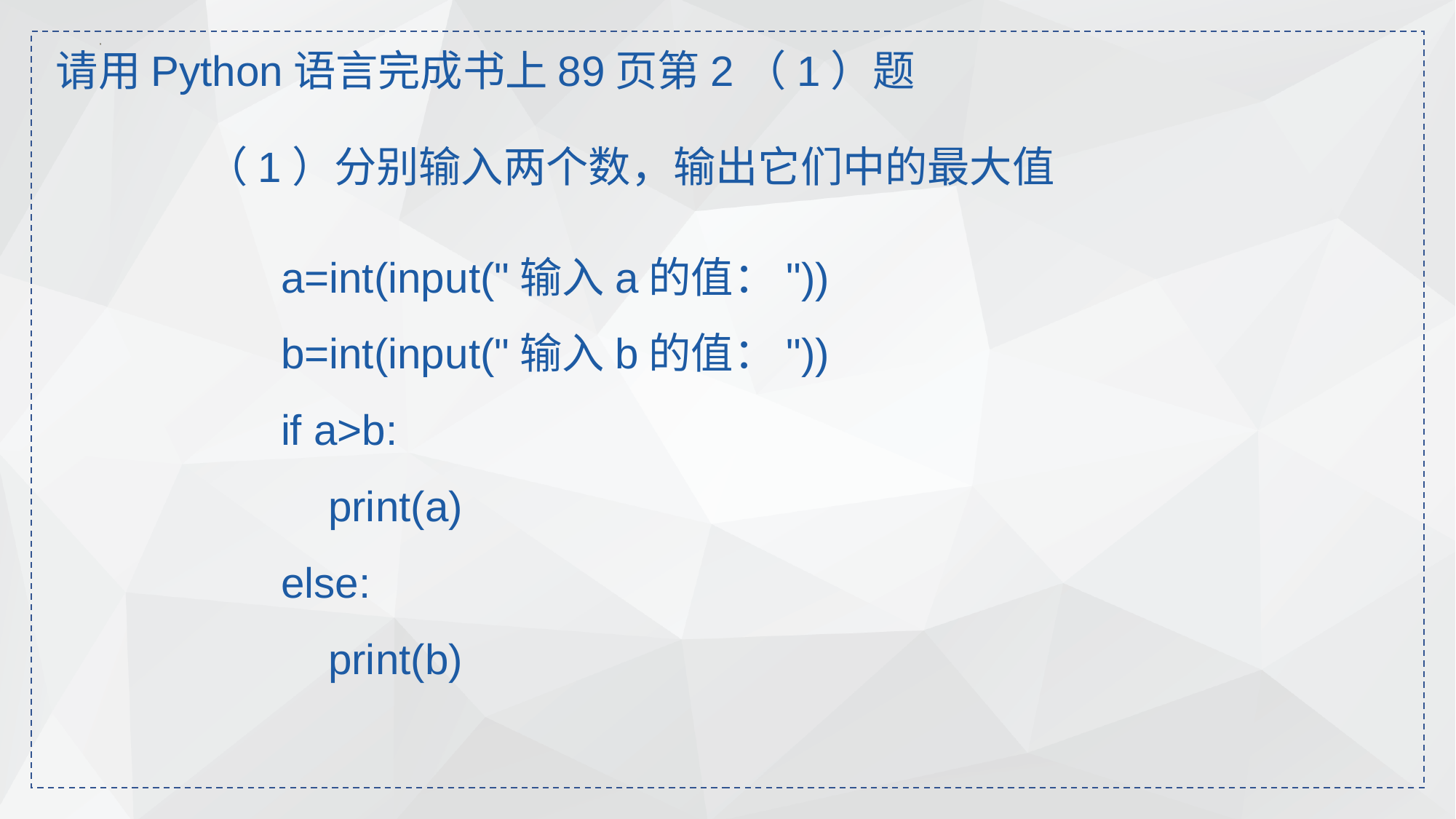

请用Python语言完成书上89页第2（1）题
（1）分别输入两个数，输出它们中的最大值
a=int(input("输入a的值："))
b=int(input("输入b的值："))
if a>b:
    print(a)
else:
    print(b)